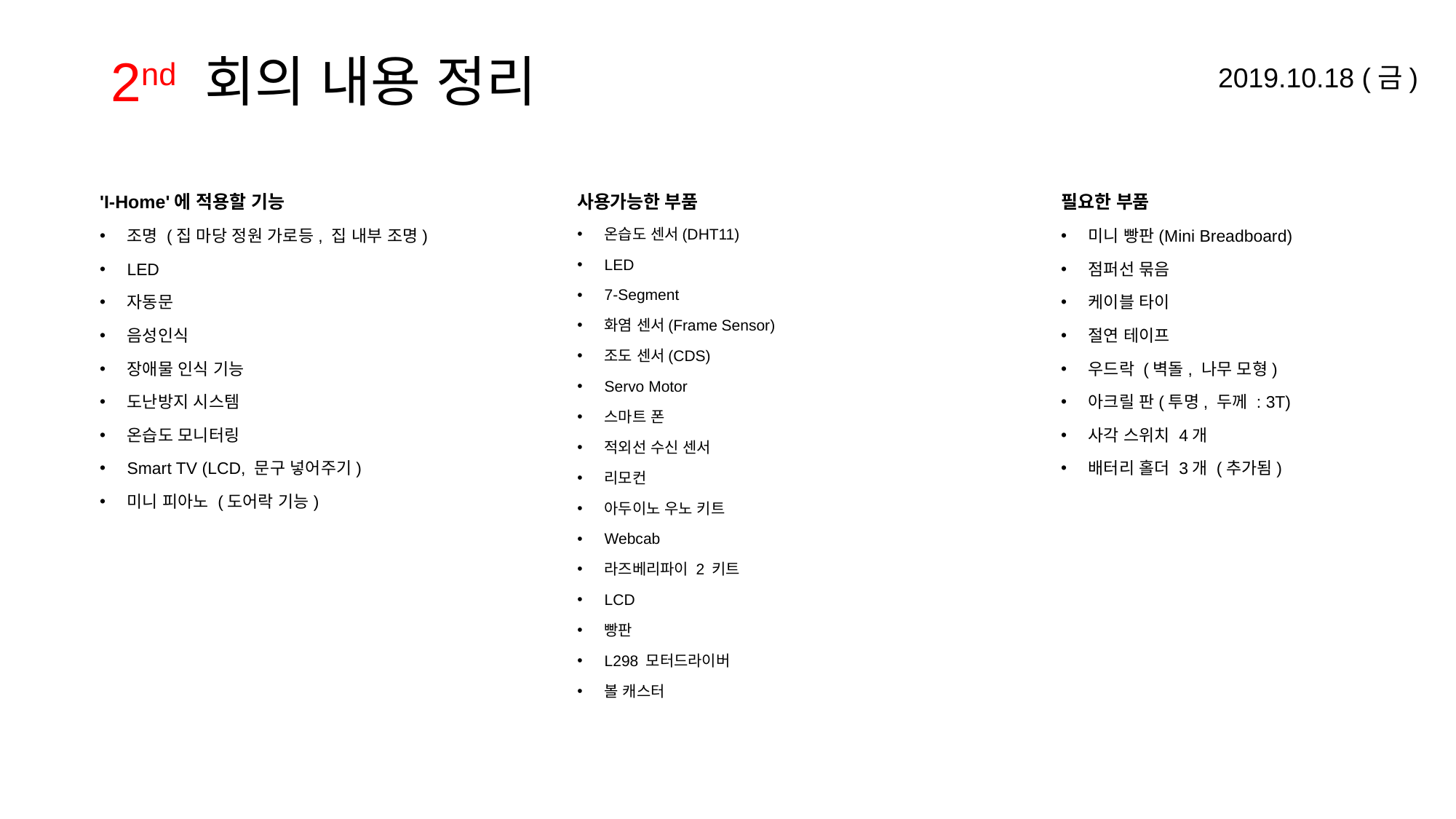

2019.10.18 (금)
# 2nd 회의 내용 정리
'I-Home'에 적용할 기능
조명 (집 마당 정원 가로등, 집 내부 조명)
LED
자동문
음성인식
장애물 인식 기능
도난방지 시스템
온습도 모니터링
Smart TV (LCD, 문구 넣어주기)
미니 피아노 (도어락 기능)
사용가능한 부품
온습도 센서(DHT11)
LED
7-Segment
화염 센서(Frame Sensor)
조도 센서(CDS)
Servo Motor
스마트 폰
적외선 수신 센서
리모컨
아두이노 우노 키트
Webcab
라즈베리파이 2 키트
LCD
빵판
L298 모터드라이버
볼 캐스터
필요한 부품
미니 빵판(Mini Breadboard)
점퍼선 묶음
케이블 타이
절연 테이프
우드락 (벽돌, 나무 모형)
아크릴 판(투명, 두께 : 3T)
사각 스위치 4개
배터리 홀더 3개 (추가됨)